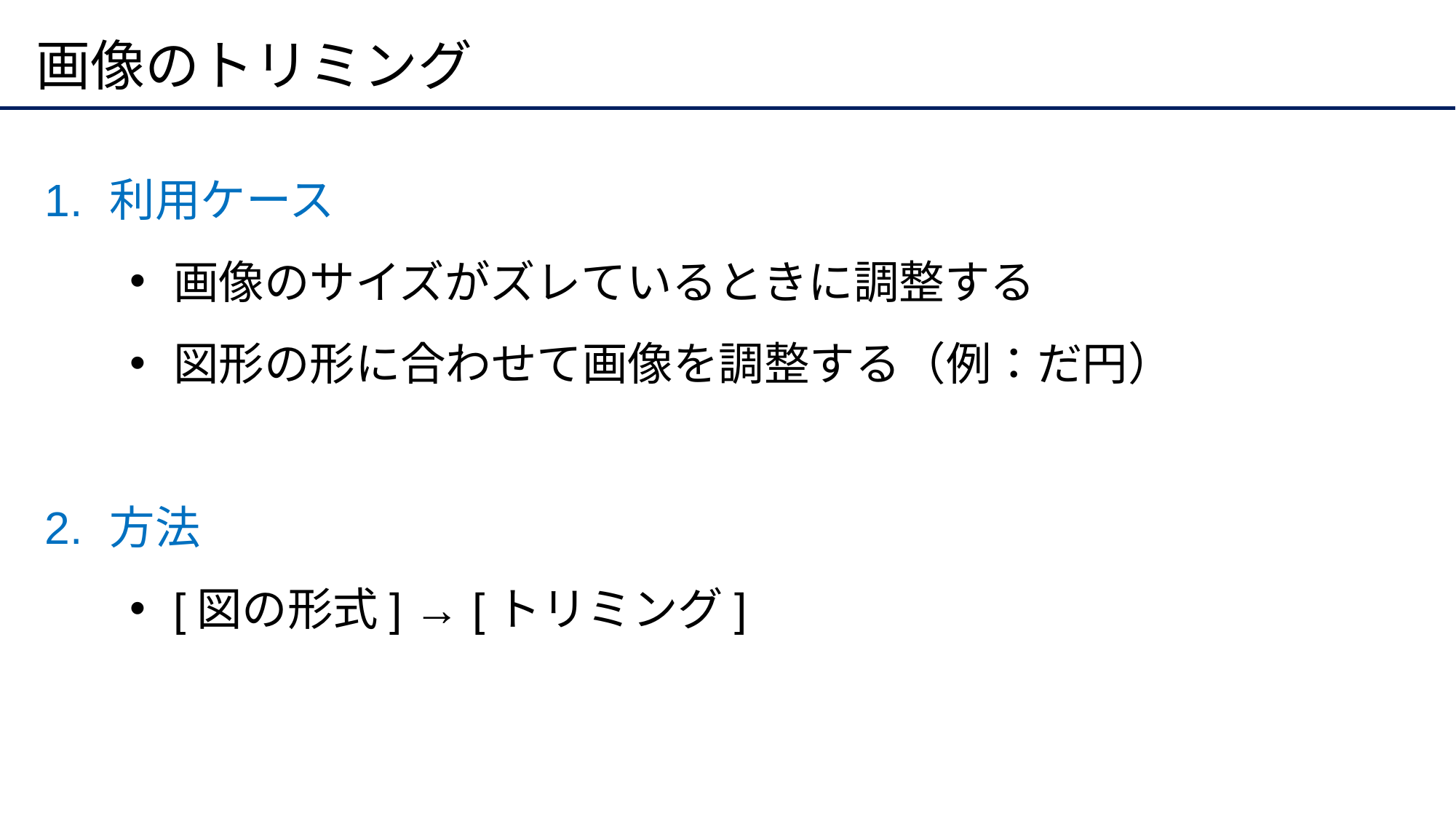

# 画像のトリミング
利用ケース
画像のサイズがズレているときに調整する
図形の形に合わせて画像を調整する（例：だ円）

方法
[図の形式] → [トリミング]